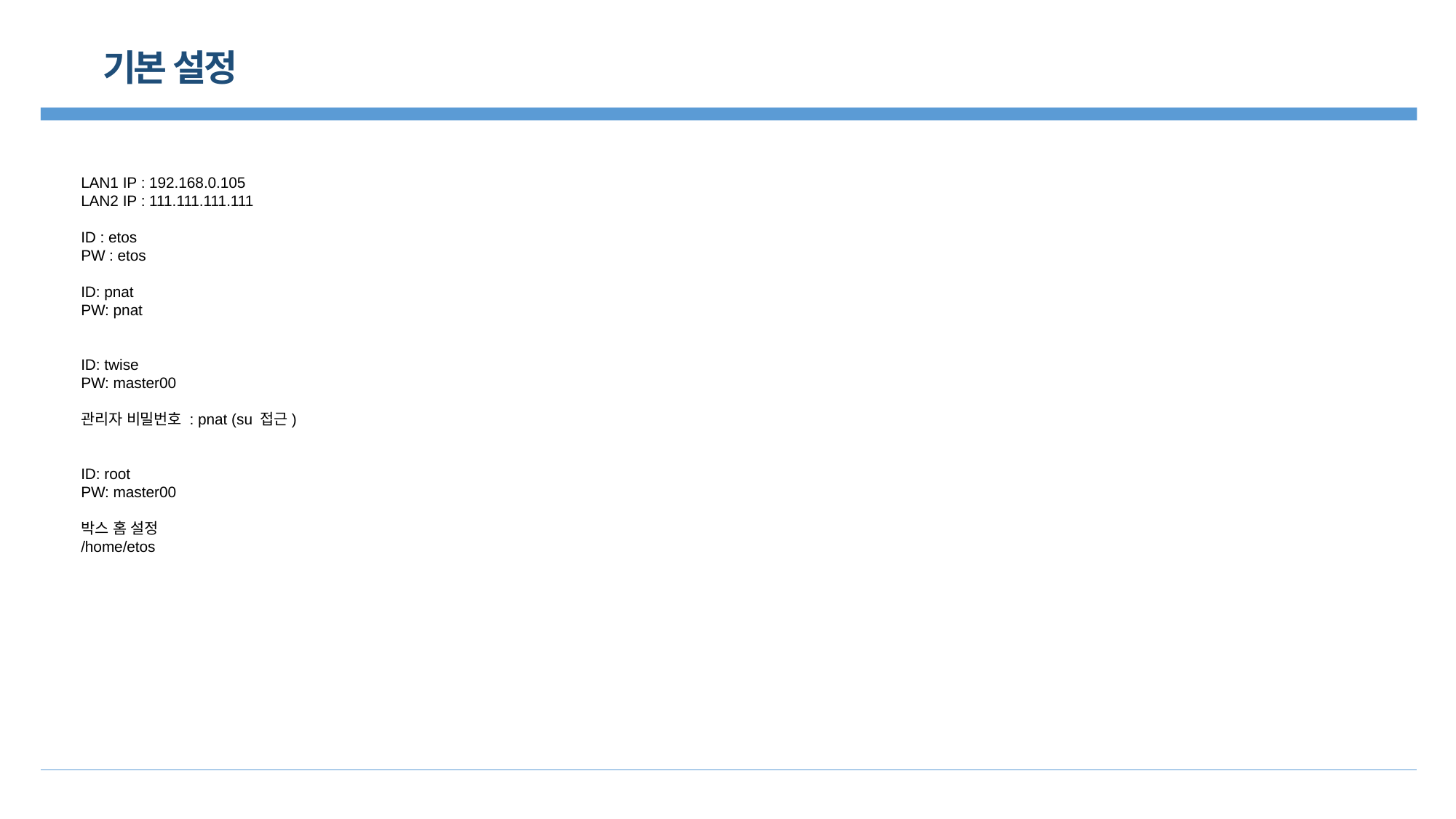

기본 설정

LAN1 IP : 192.168.0.105
LAN2 IP : 111.111.111.111

ID : etos
PW : etos

ID: pnat
PW: pnat

ID: twise
PW: master00

관리자 비밀번호 : pnat (su 접근)

ID: root
PW: master00

박스 홈 설정
/home/etos